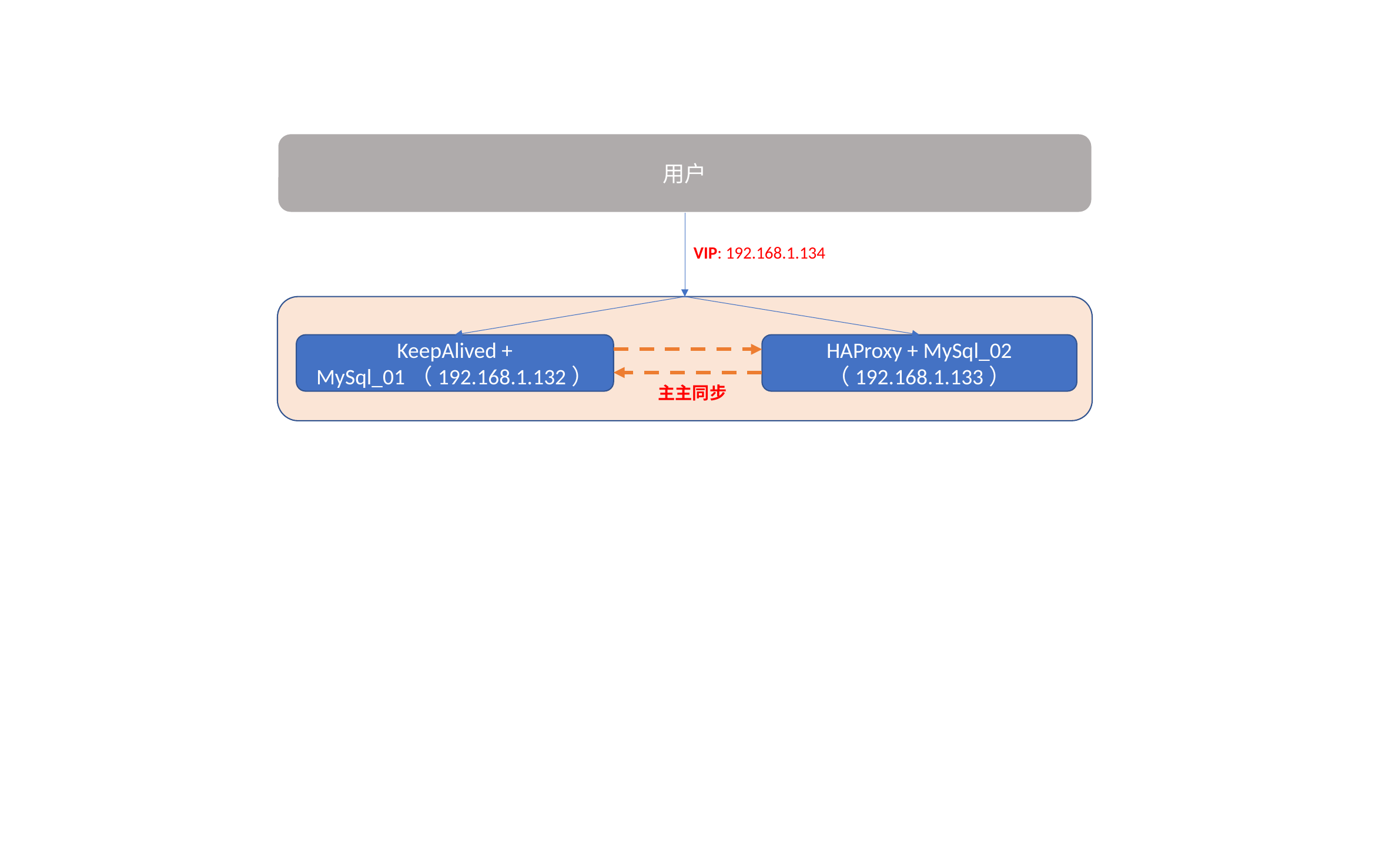

用户
VIP: 192.168.1.134

KeepAlived + MySql_01（192.168.1.132）
HAProxy + MySql_02 （192.168.1.133）
主主同步